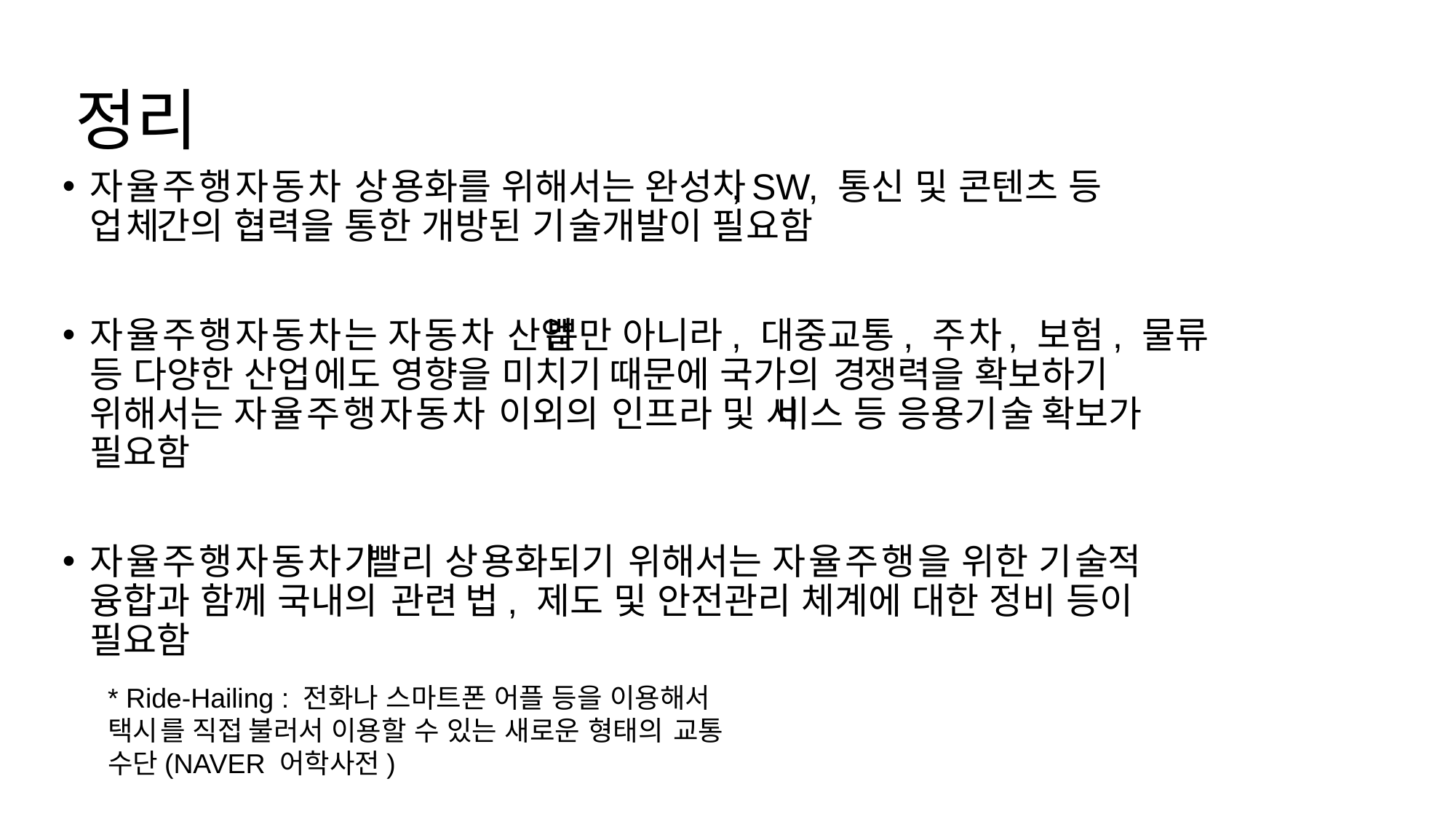

# 정리
자율주행자동차 상용화를 위해서는 완성차, SW, 통신 및 콘텐츠 등 업체간의 협력을 통한 개방된 기술개발이 필요함

자율주행자동차는 자동차 산업뿐만 아니라, 대중교통, 주차, 보험, 물류 등 다양한 산업에도 영향을 미치기 때문에 국가의 경쟁력을 확보하기 위해서는 자율주행자동차 이외의 인프라 및 서비스 등 응용기술 확보가 필요함

자율주행자동차가 빨리 상용화되기 위해서는 자율주행을 위한 기술적 융합과 함께 국내의 관련 법, 제도 및 안전관리 체계에 대한 정비 등이 필요함
* Ride-Hailing : 전화나 스마트폰 어플 등을 이용해서 택시를 직접 불러서 이용할 수 있는 새로운 형태의 교통
수단(NAVER 어학사전)